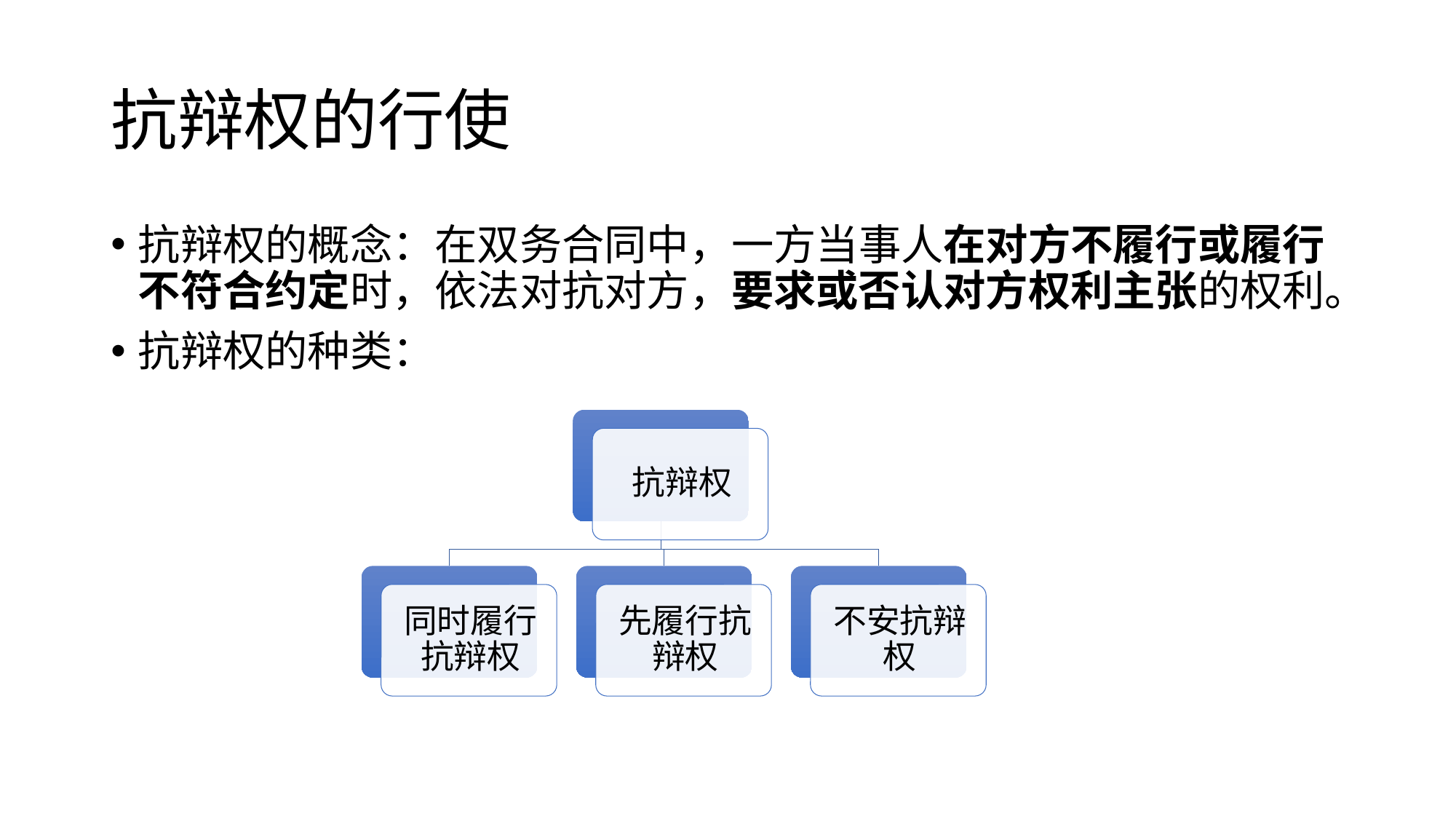

# 抗辩权的行使
抗辩权的概念：在双务合同中，一方当事人在对方不履行或履行不符合约定时，依法对抗对方，要求或否认对方权利主张的权利。
抗辩权的种类：
抗辩权
同时履行抗辩权
先履行抗辩权
不安抗辩权